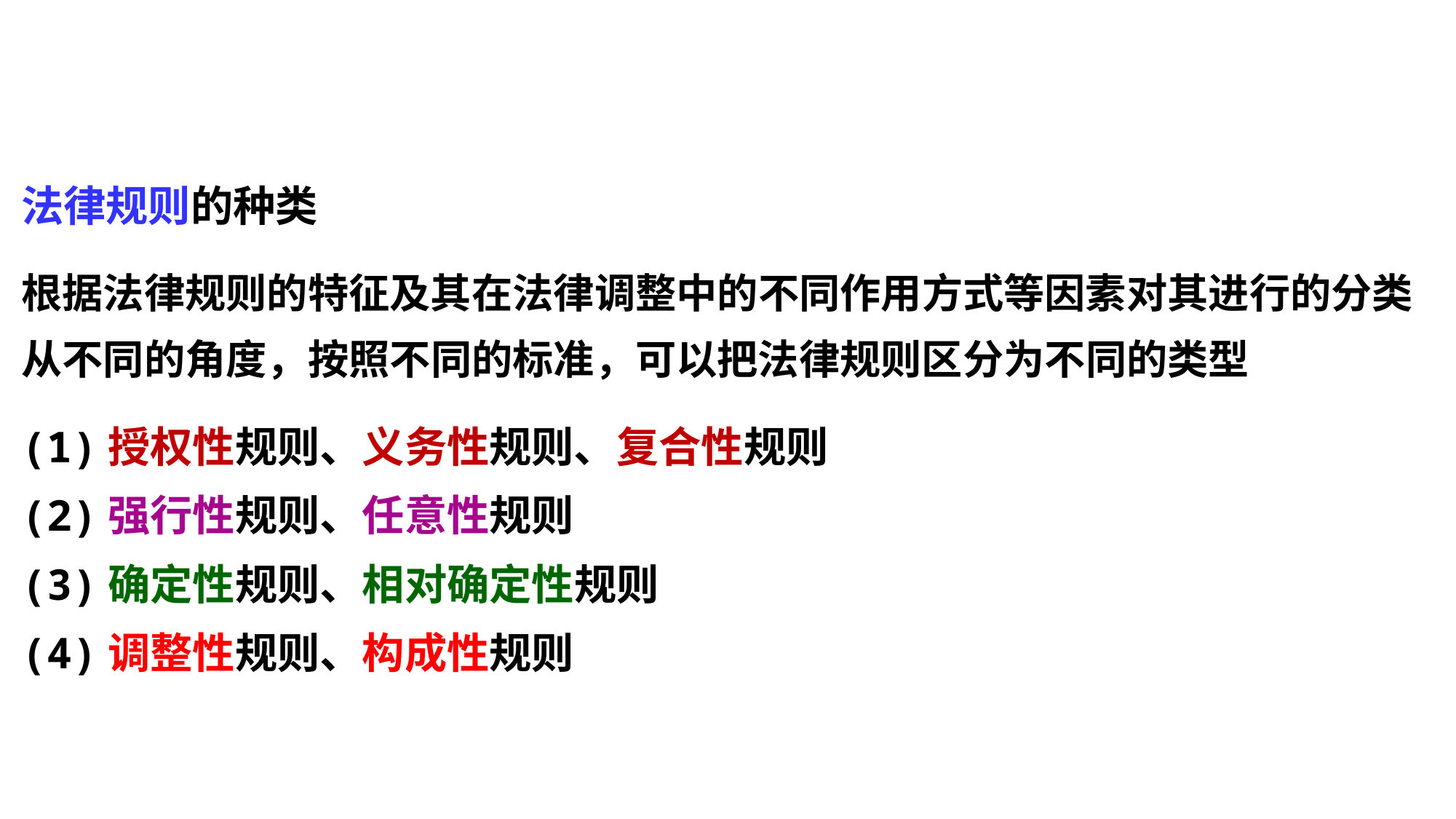

法律规则的种类

根据法律规则的特征及其在法律调整中的不同作用方式等因素对其进行的分类
从不同的角度，按照不同的标准，可以把法律规则区分为不同的类型

(1)授权性规则、义务性规则、复合性规则
(2)强行性规则、任意性规则
(3)确定性规则、相对确定性规则
(4)调整性规则、构成性规则